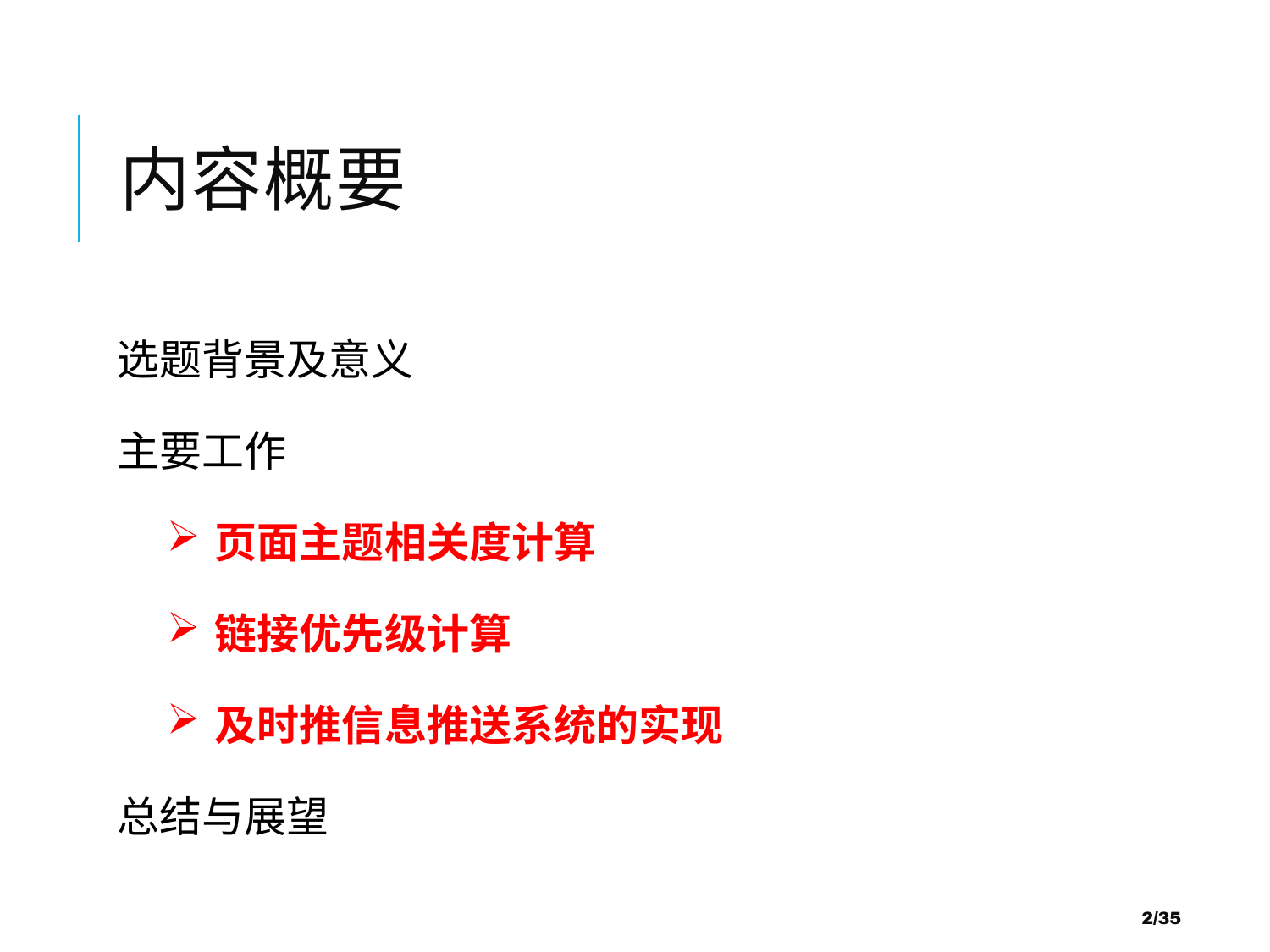

# 内容概要
选题背景及意义
主要工作
页面主题相关度计算
链接优先级计算
及时推信息推送系统的实现
总结与展望
2/35